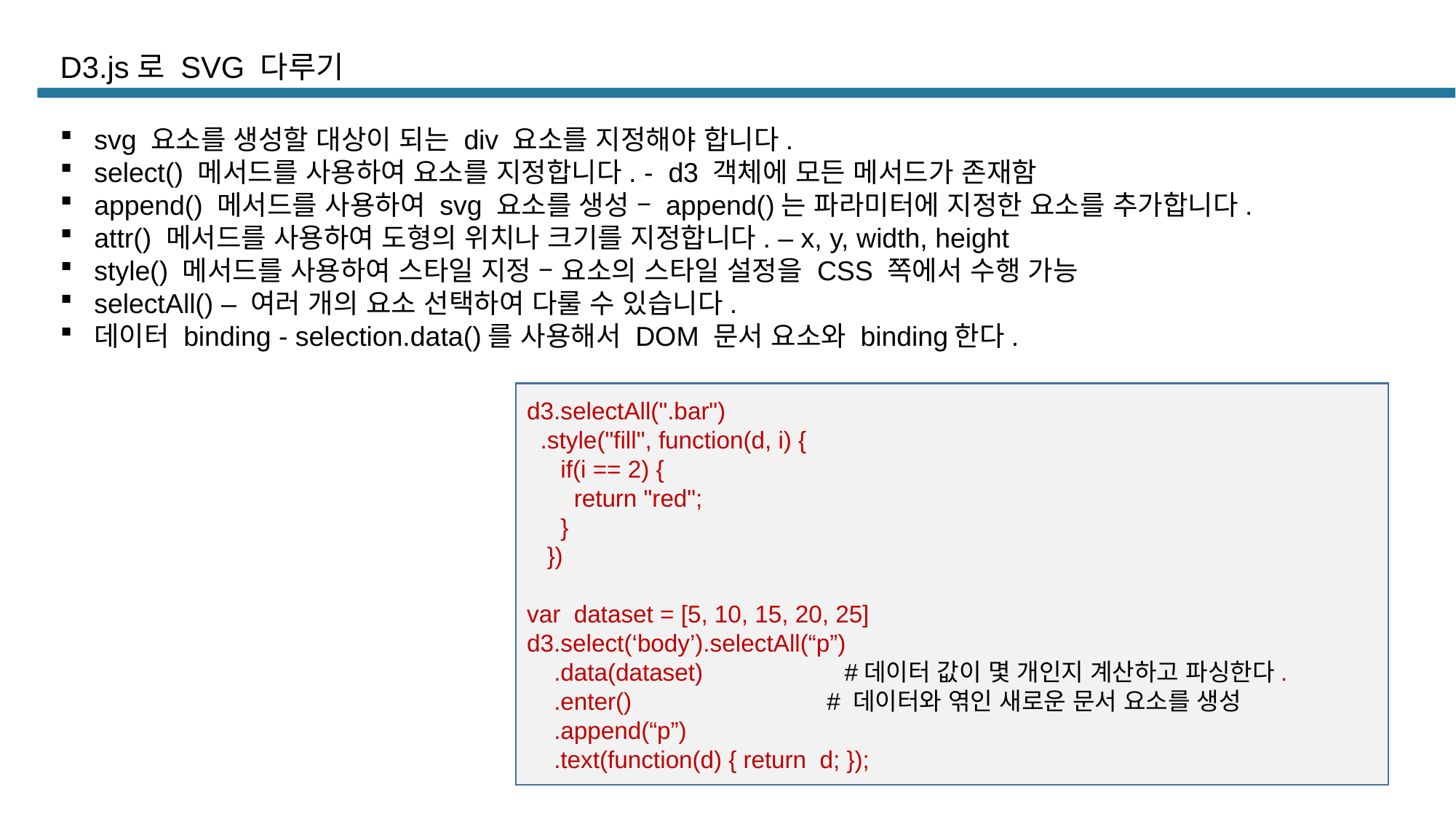

# D3.js로 SVG 다루기
svg 요소를 생성할 대상이 되는 div 요소를 지정해야 합니다.
select() 메서드를 사용하여 요소를 지정합니다. -  d3 객체에 모든 메서드가 존재함
append() 메서드를 사용하여 svg 요소를 생성 – append()는 파라미터에 지정한 요소를 추가합니다.
attr() 메서드를 사용하여 도형의 위치나 크기를 지정합니다. – x, y, width, height
style() 메서드를 사용하여 스타일 지정 – 요소의 스타일 설정을 CSS 쪽에서 수행 가능
selectAll() – 여러 개의 요소 선택하여 다룰 수 있습니다.
데이터 binding - selection.data()를 사용해서 DOM 문서 요소와 binding한다.

d3.selectAll(".bar")
  .style("fill", function(d, i) {
     if(i == 2) {
       return "red";
     }
   })

var  dataset = [5, 10, 15, 20, 25]
d3.select(‘body’).selectAll(“p”)
    .data(dataset)                     #데이터 값이 몇 개인지 계산하고 파싱한다.
    .enter()                             # 데이터와 엮인 새로운 문서 요소를 생성
    .append(“p”)
    .text(function(d) { return  d; });